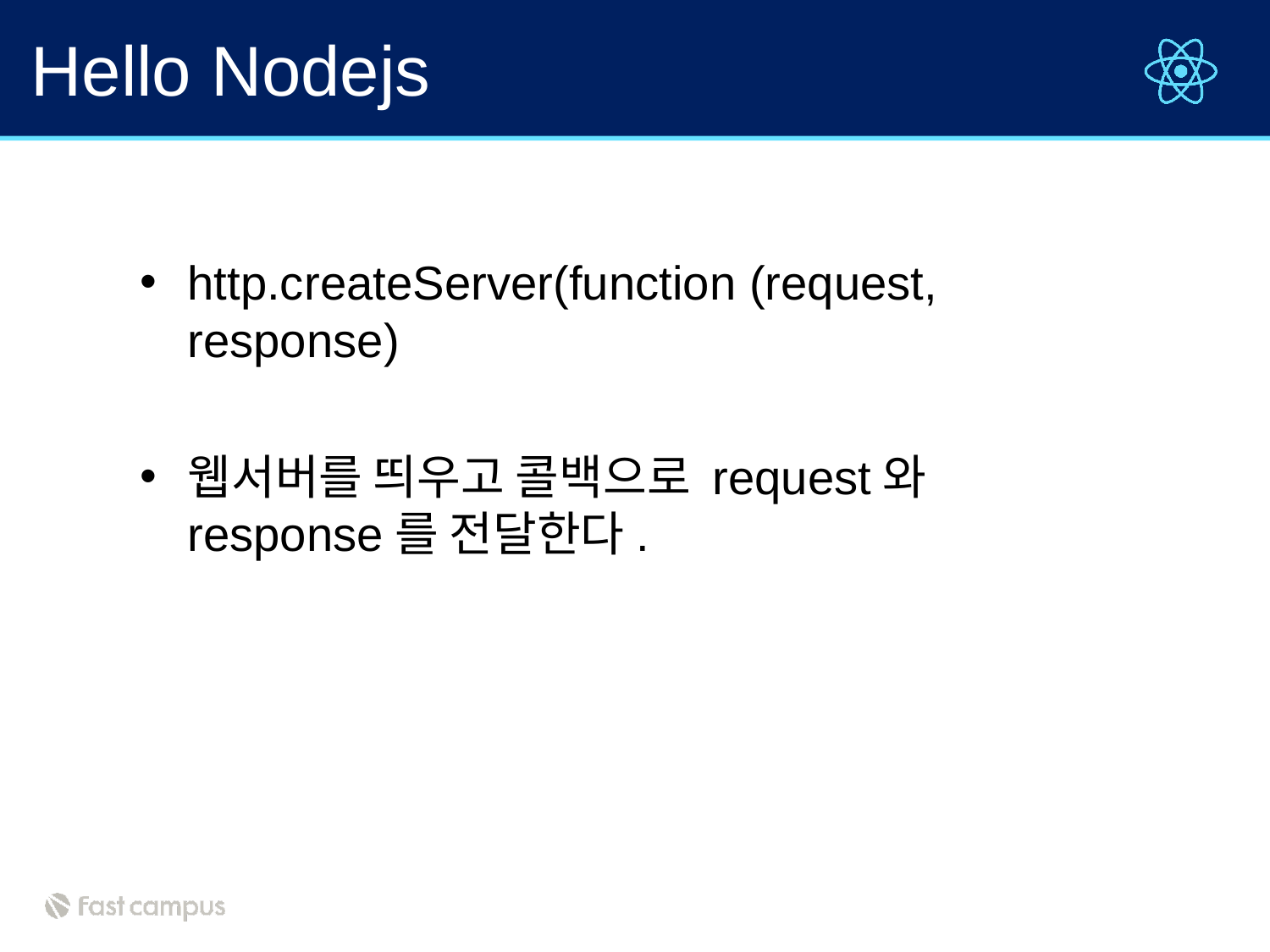

# Hello Nodejs
http.createServer(function (request, response)

웹서버를 띄우고 콜백으로 request와 response를 전달한다.